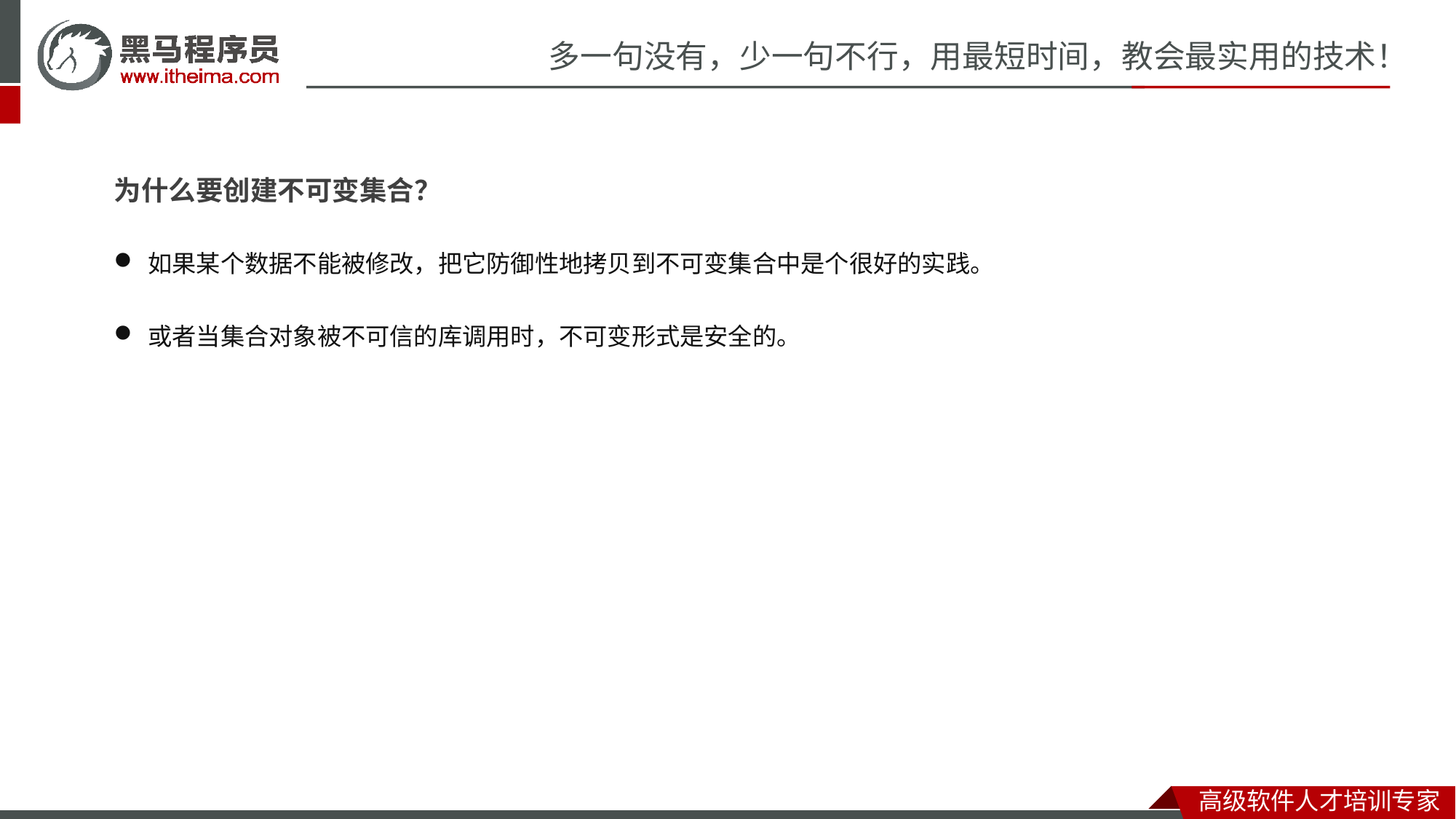

为什么要创建不可变集合？
如果某个数据不能被修改，把它防御性地拷贝到不可变集合中是个很好的实践。
或者当集合对象被不可信的库调用时，不可变形式是安全的。